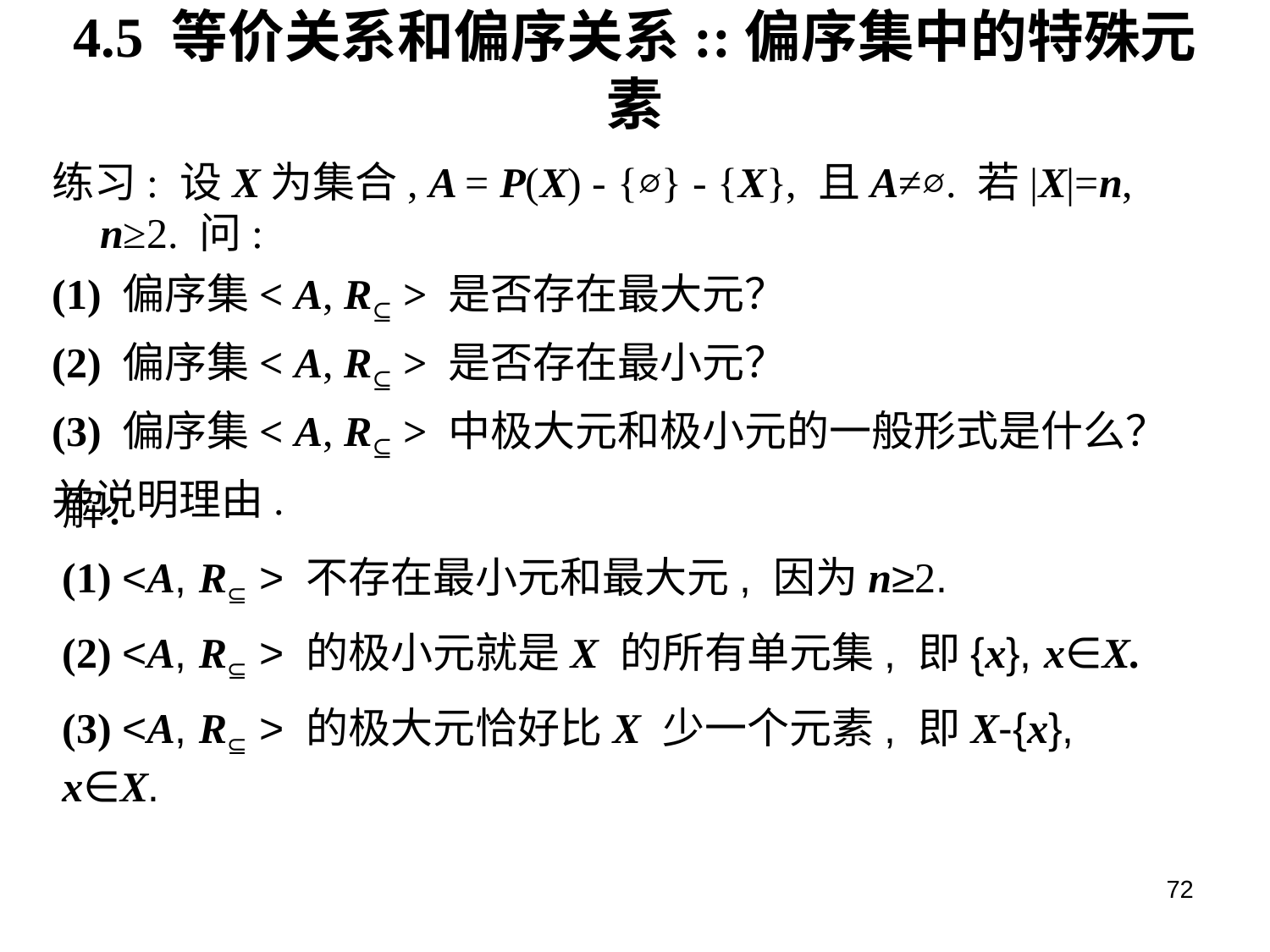

# 4.5 等价关系和偏序关系::偏序集中的特殊元素
练习: 设X为集合, A = P(X) - {∅} - {X}, 且A≠∅. 若|X|=n, n≥2. 问:
(1) 偏序集< A, R⊆ > 是否存在最大元？
(2) 偏序集< A, R⊆ > 是否存在最小元？
(3) 偏序集< A, R⊆ > 中极大元和极小元的一般形式是什么？
并说明理由.
解：
(1) <A, R⊆ > 不存在最小元和最大元, 因为n≥2.
(2) <A, R⊆ > 的极小元就是X 的所有单元集, 即{x}, x∈X.
(3) <A, R⊆ > 的极大元恰好比X 少一个元素, 即X-{x}, x∈X.
72